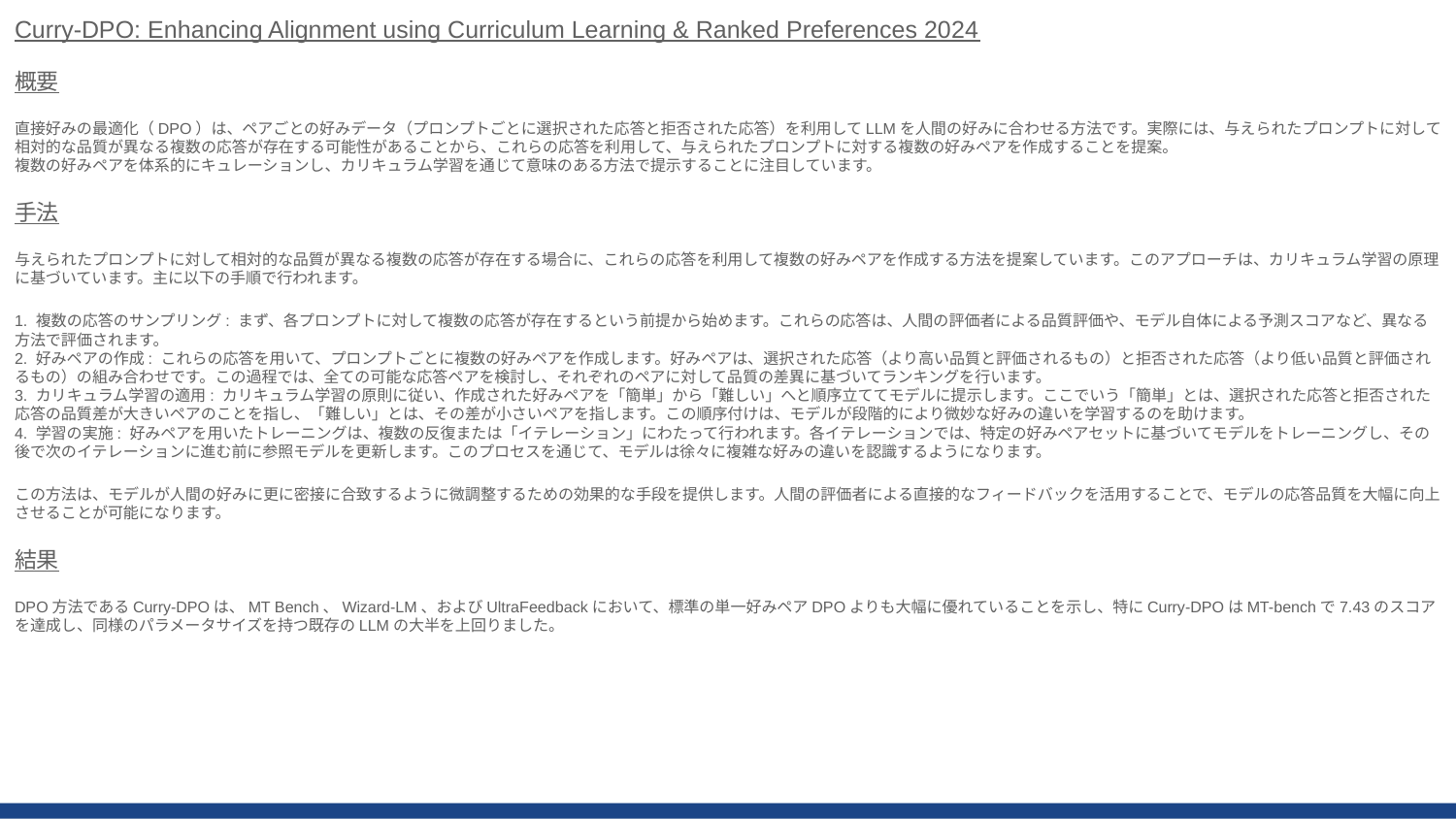

Curry-DPO: Enhancing Alignment using Curriculum Learning & Ranked Preferences 2024
概要
直接好みの最適化（DPO）は、ペアごとの好みデータ（プロンプトごとに選択された応答と拒否された応答）を利用してLLMを人間の好みに合わせる方法です。実際には、与えられたプロンプトに対して相対的な品質が異なる複数の応答が存在する可能性があることから、これらの応答を利用して、与えられたプロンプトに対する複数の好みペアを作成することを提案。
複数の好みペアを体系的にキュレーションし、カリキュラム学習を通じて意味のある方法で提示することに注目しています。
手法
与えられたプロンプトに対して相対的な品質が異なる複数の応答が存在する場合に、これらの応答を利用して複数の好みペアを作成する方法を提案しています。このアプローチは、カリキュラム学習の原理に基づいています。主に以下の手順で行われます。
1. 複数の応答のサンプリング: まず、各プロンプトに対して複数の応答が存在するという前提から始めます。これらの応答は、人間の評価者による品質評価や、モデル自体による予測スコアなど、異なる方法で評価されます。
2. 好みペアの作成: これらの応答を用いて、プロンプトごとに複数の好みペアを作成します。好みペアは、選択された応答（より高い品質と評価されるもの）と拒否された応答（より低い品質と評価されるもの）の組み合わせです。この過程では、全ての可能な応答ペアを検討し、それぞれのペアに対して品質の差異に基づいてランキングを行います。
3. カリキュラム学習の適用: カリキュラム学習の原則に従い、作成された好みペアを「簡単」から「難しい」へと順序立ててモデルに提示します。ここでいう「簡単」とは、選択された応答と拒否された応答の品質差が大きいペアのことを指し、「難しい」とは、その差が小さいペアを指します。この順序付けは、モデルが段階的により微妙な好みの違いを学習するのを助けます。
4. 学習の実施: 好みペアを用いたトレーニングは、複数の反復または「イテレーション」にわたって行われます。各イテレーションでは、特定の好みペアセットに基づいてモデルをトレーニングし、その後で次のイテレーションに進む前に参照モデルを更新します。このプロセスを通じて、モデルは徐々に複雑な好みの違いを認識するようになります。
この方法は、モデルが人間の好みに更に密接に合致するように微調整するための効果的な手段を提供します。人間の評価者による直接的なフィードバックを活用することで、モデルの応答品質を大幅に向上させることが可能になります​​。
結果
DPO方法であるCurry-DPOは、MT Bench、Wizard-LM、およびUltraFeedbackにおいて、標準の単一好みペアDPOよりも大幅に優れていることを示し、特にCurry-DPOはMT-benchで7.43のスコアを達成し、同様のパラメータサイズを持つ既存のLLMの大半を上回りました。